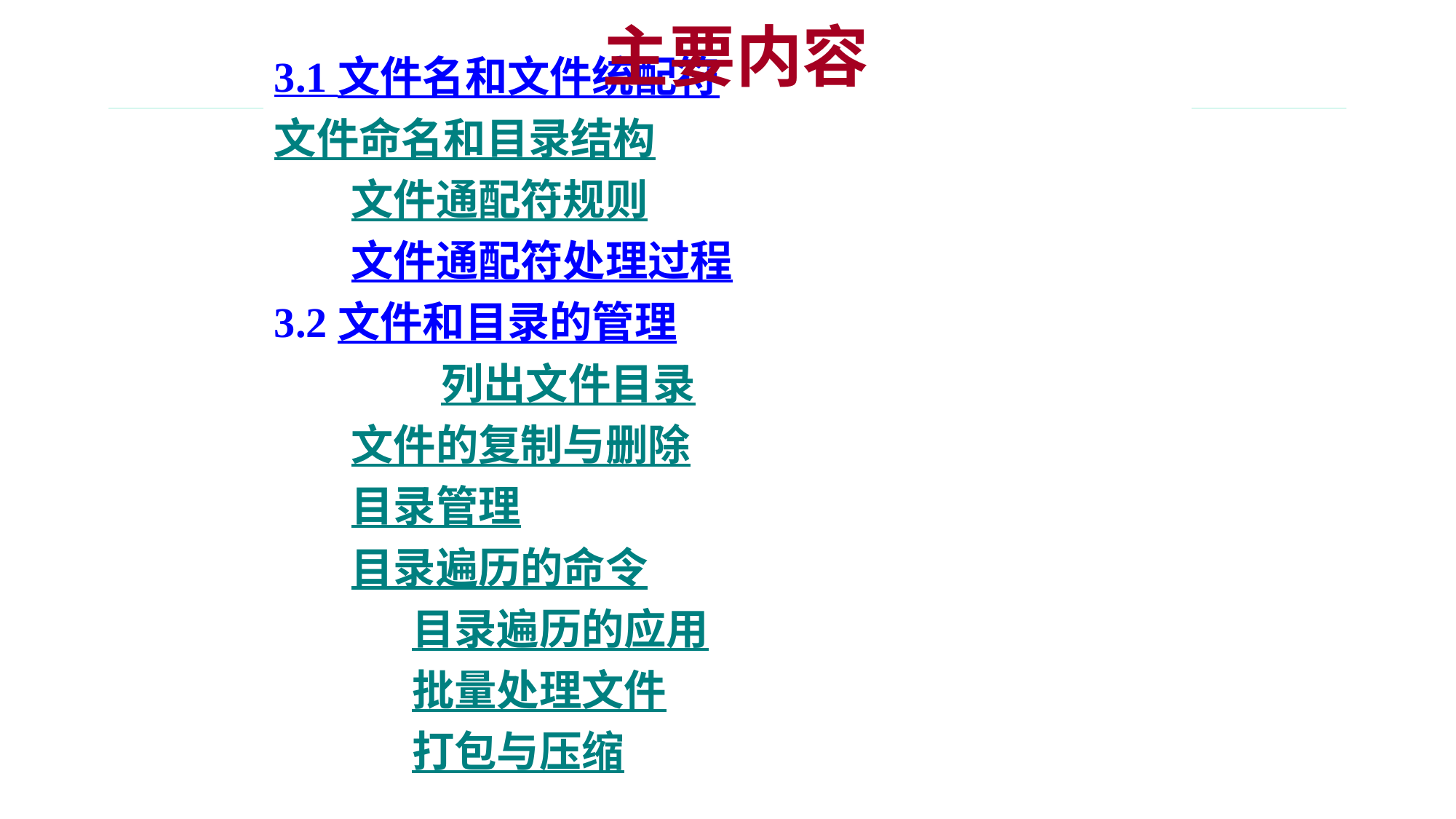

主要内容
# 3.1 文件名和文件统配符 文件命名和目录结构 文件通配符规则 文件通配符处理过程 3.2 文件和目录的管理 列出文件目录 文件的复制与删除 目录管理 目录遍历的命令 目录遍历的应用 批量处理文件 打包与压缩